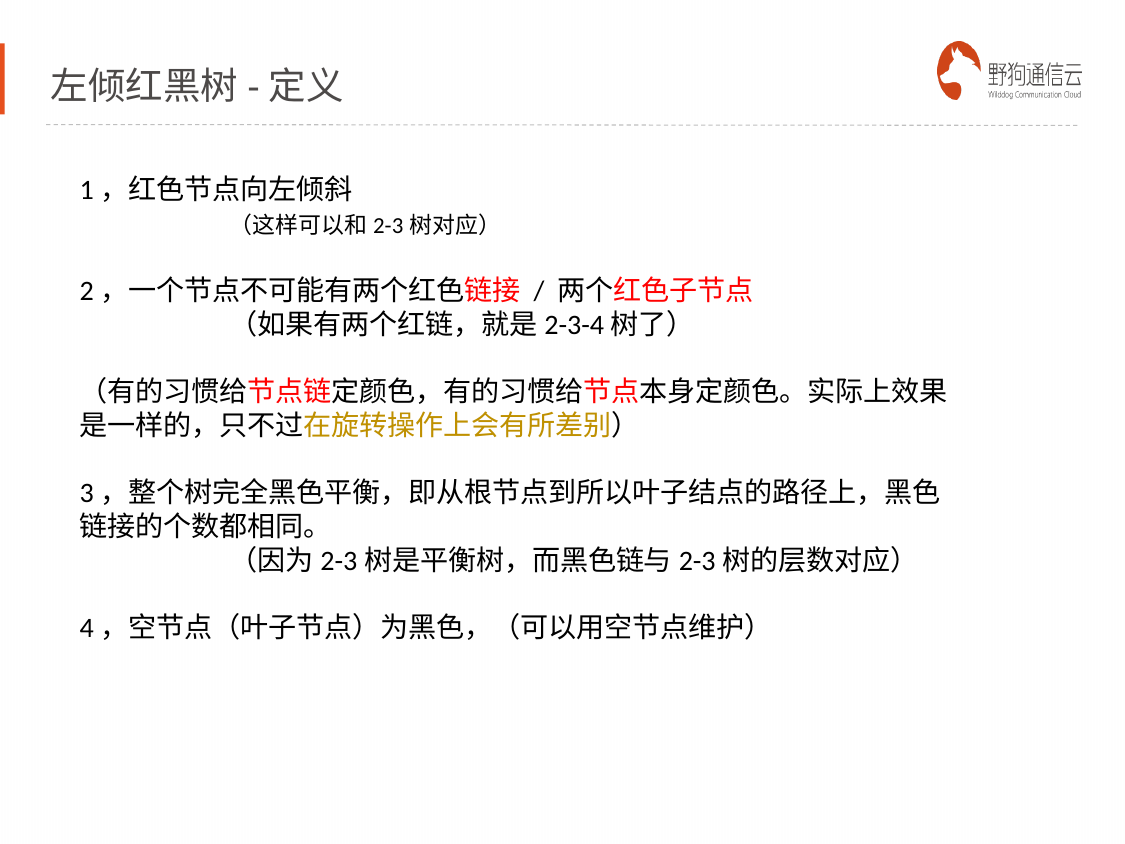

# 左倾红黑树-定义
1，红色节点向左倾斜
	（这样可以和2-3树对应）

2，一个节点不可能有两个红色链接 / 两个红色子节点
	（如果有两个红链，就是2-3-4树了）

（有的习惯给节点链定颜色，有的习惯给节点本身定颜色。实际上效果是一样的，只不过在旋转操作上会有所差别）

3，整个树完全黑色平衡，即从根节点到所以叶子结点的路径上，黑色链接的个数都相同。
	（因为2-3树是平衡树，而黑色链与2-3树的层数对应）

4，空节点（叶子节点）为黑色，（可以用空节点维护）